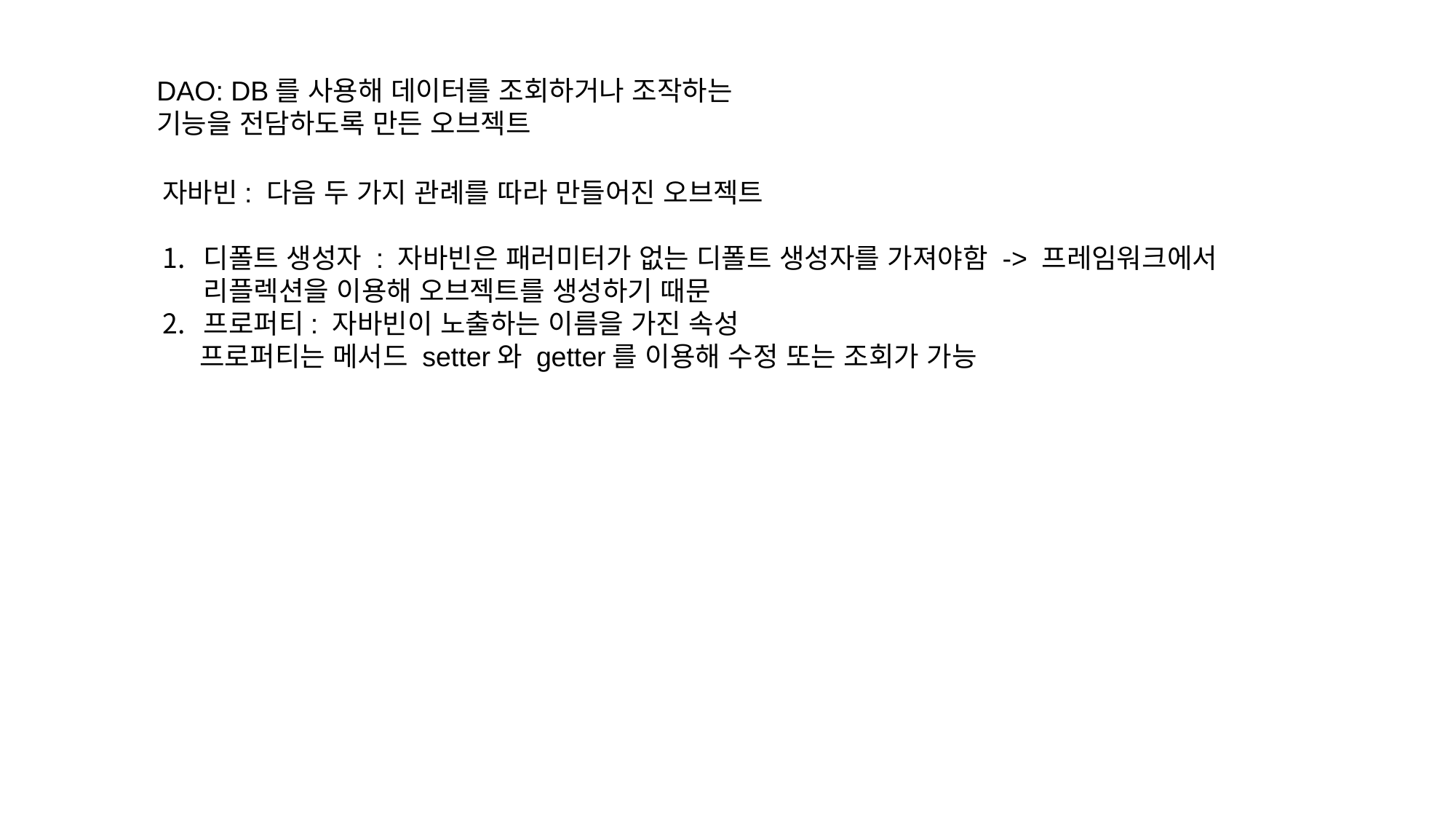

DAO: DB를 사용해 데이터를 조회하거나 조작하는 기능을 전담하도록 만든 오브젝트
자바빈: 다음 두 가지 관례를 따라 만들어진 오브젝트

디폴트 생성자 : 자바빈은 패러미터가 없는 디폴트 생성자를 가져야함 -> 프레임워크에서 리플렉션을 이용해 오브젝트를 생성하기 때문
프로퍼티: 자바빈이 노출하는 이름을 가진 속성
    프로퍼티는 메서드 setter와 getter를 이용해 수정 또는 조회가 가능